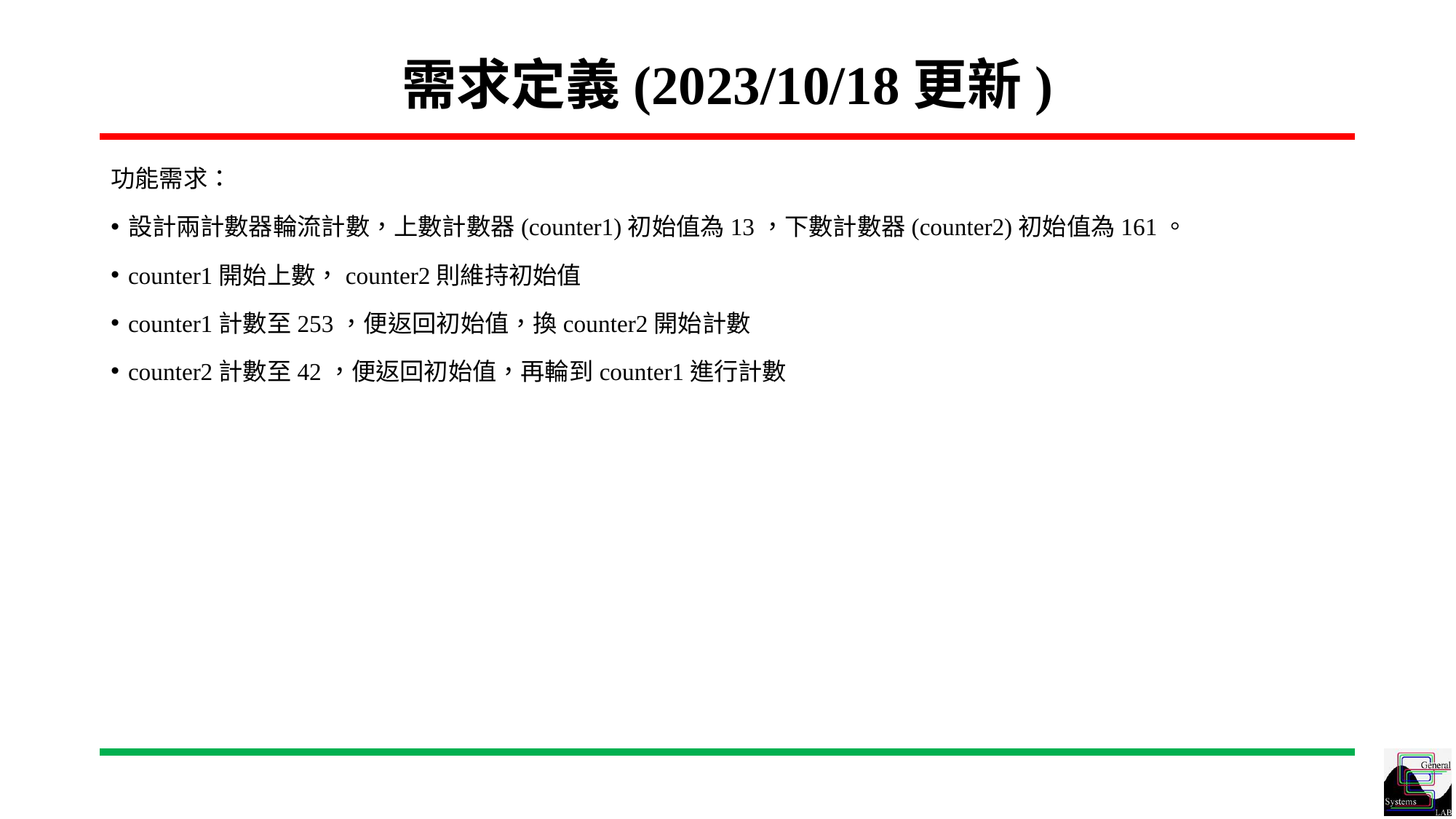

# 需求定義(2023/10/18更新)
功能需求：
設計兩計數器輪流計數，上數計數器(counter1)初始值為13，下數計數器(counter2)初始值為161。
counter1開始上數，counter2則維持初始值
counter1計數至253，便返回初始值，換counter2開始計數
counter2計數至42，便返回初始值，再輪到counter1進行計數